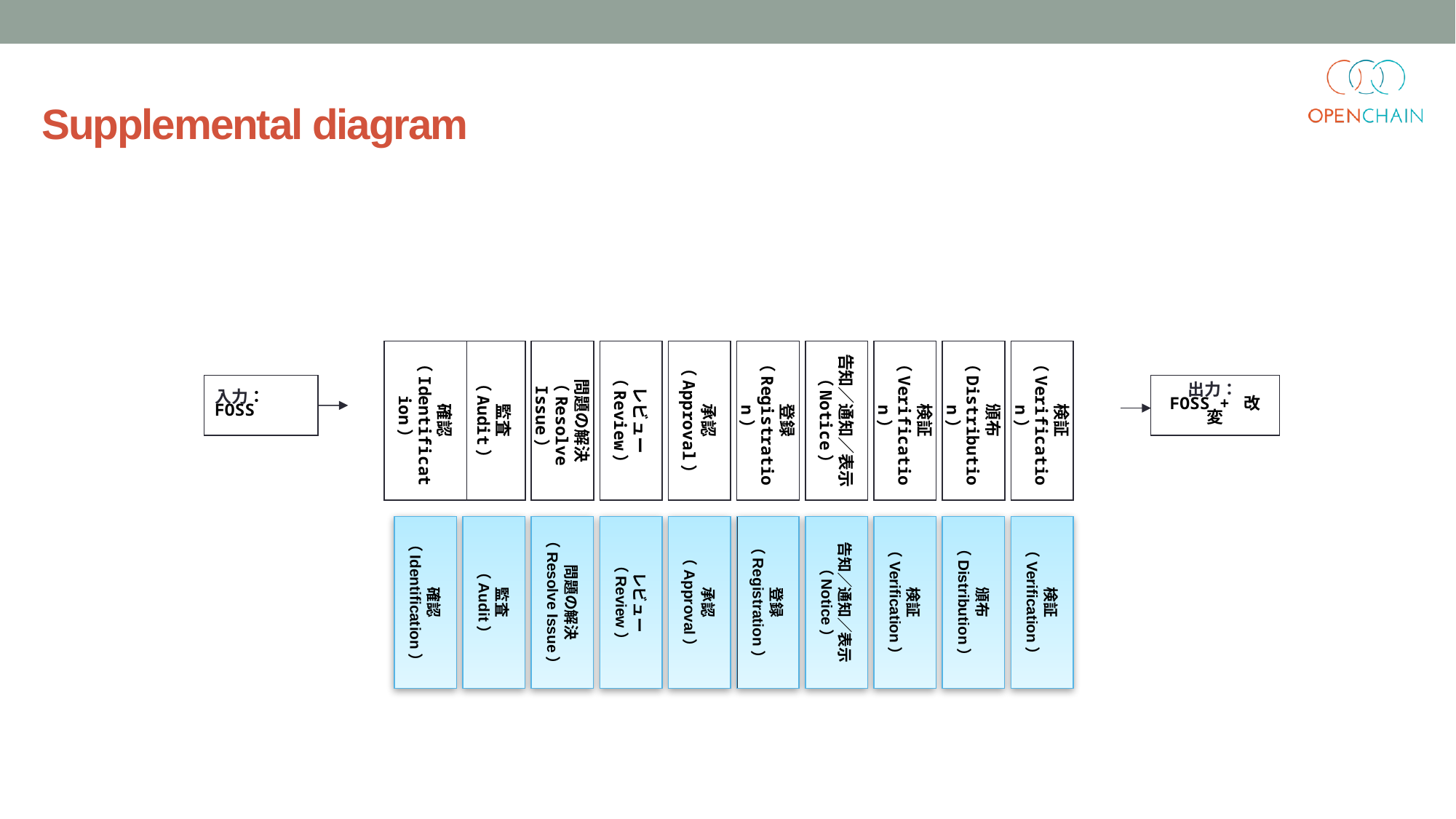

Supplemental diagram
出力：
FOSS + 改変
確認
（Identification）
監査
（Audit）
問題の解決
（Resolve Issue）
レビュー
（Review）
承認
（Approval）
登録
（Registration）
告知／通知／表示（Notice）
検証
（Verification）
頒布
（Distribution）
検証
（Verification）
入力：FOSS
確認
（Identification）
監査
（Audit）
問題の解決
（Resolve Issue）
レビュー
（Review）
承認
（Approval）
登録
（Registration）
告知／通知／表示
（Notice）
検証
（Verification）
頒布
（Distribution）
検証
（Verification）